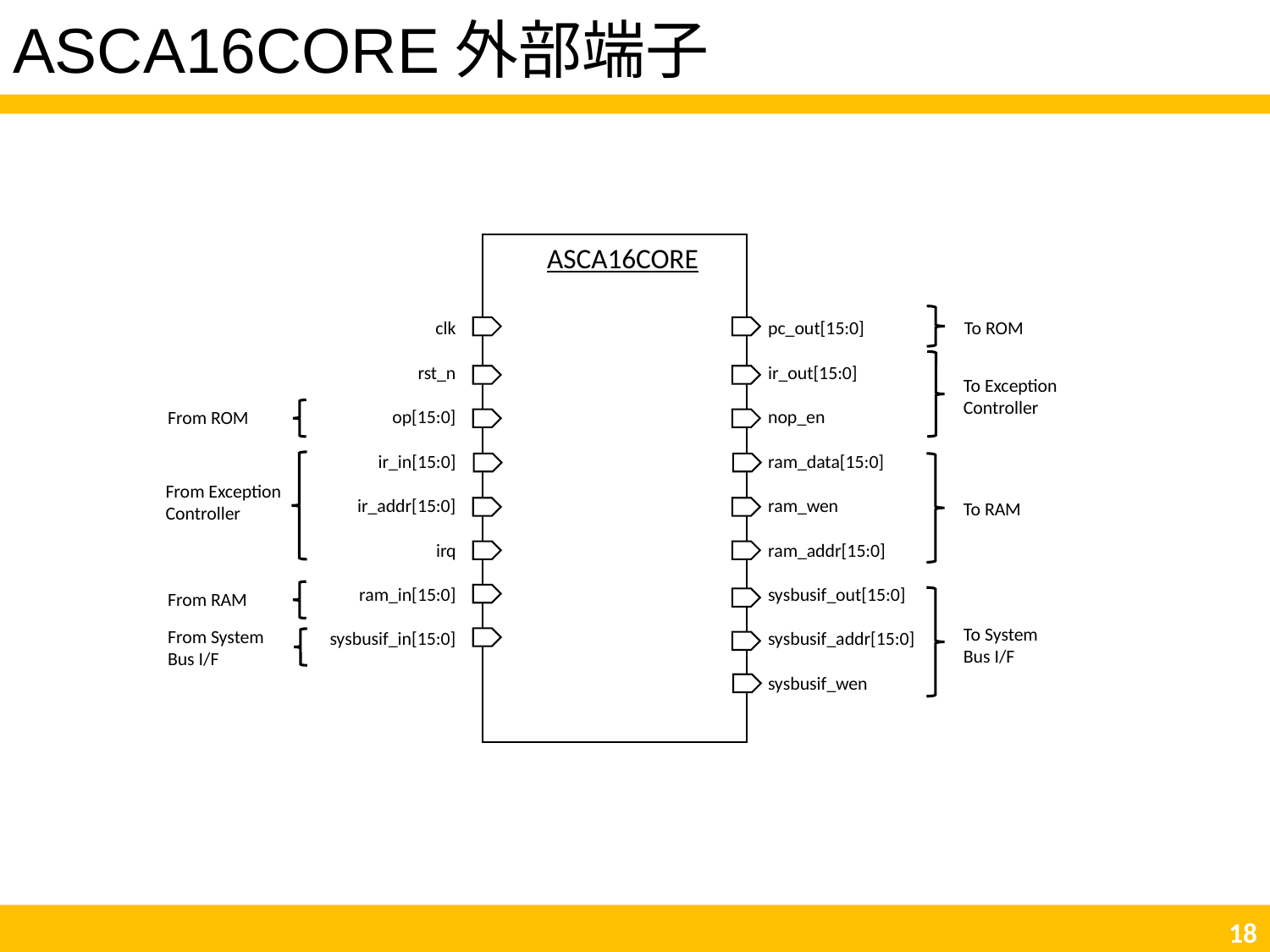

# ASCA16CORE外部端子
AASCA16CORE

To ROM
clk

rst_n

op[15:0]

ir_in[15:0]

ir_addr[15:0]

irq

ram_in[15:0]

sysbusif_in[15:0]
pc_out[15:0]

ir_out[15:0]

nop_en

ram_data[15:0]

ram_wen

ram_addr[15:0]

sysbusif_out[15:0]

sysbusif_addr[15:0]

sysbusif_wen

To Exception
Controller

From ROM

From Exception
Controller
To RAM

From RAM

To System
Bus I/F
From System Bus I/F

18